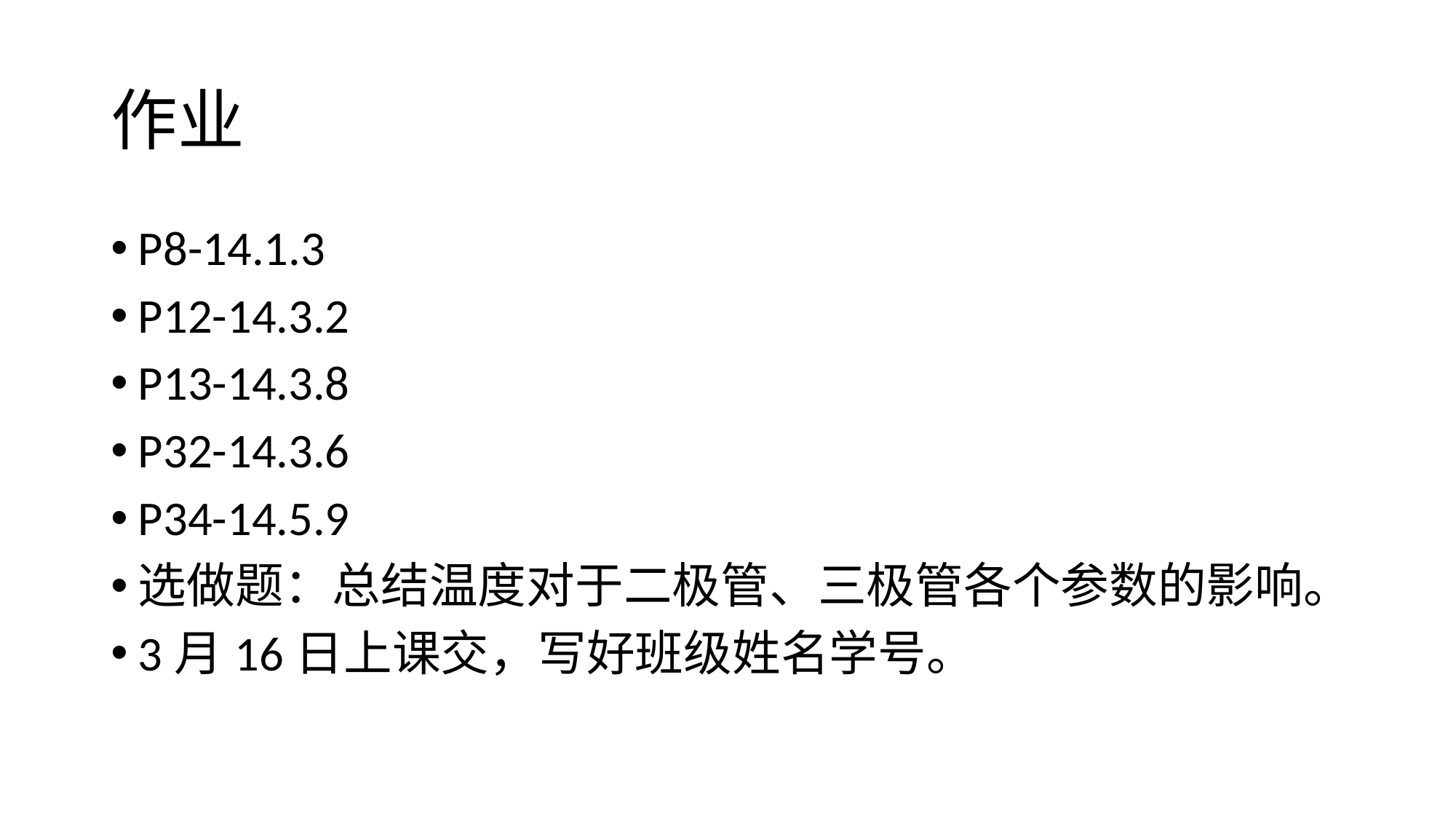

# 作业
P8-14.1.3
P12-14.3.2
P13-14.3.8
P32-14.3.6
P34-14.5.9
选做题：总结温度对于二极管、三极管各个参数的影响。
3月16日上课交，写好班级姓名学号。